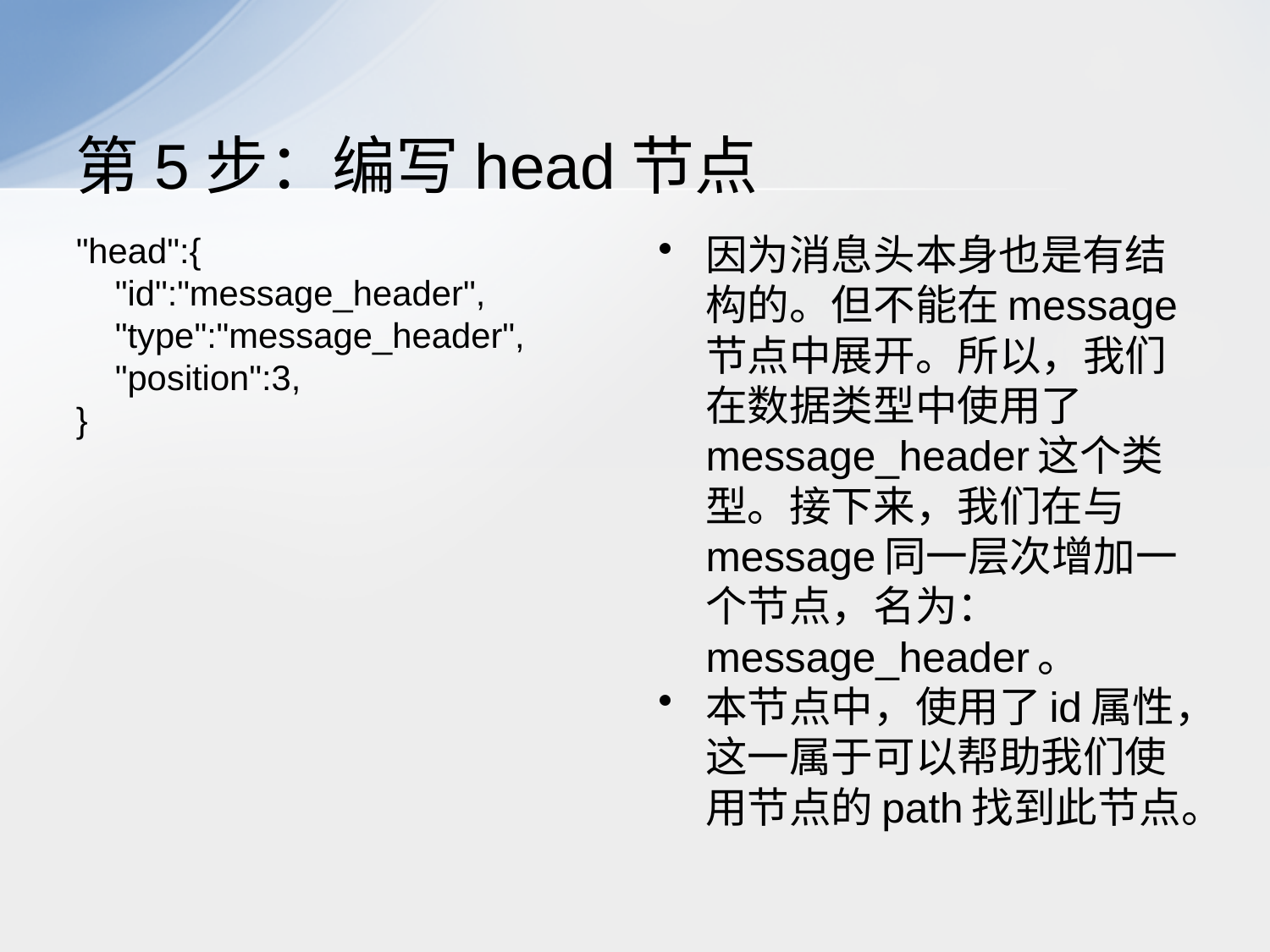

# 第5步：编写head节点
"head":{
    "id":"message_header",
    "type":"message_header",
    "position":3,
}
因为消息头本身也是有结构的。但不能在message节点中展开。所以，我们在数据类型中使用了message_header这个类型。接下来，我们在与message同一层次增加一个节点，名为： message_header。
本节点中，使用了id属性，这一属于可以帮助我们使用节点的path找到此节点。